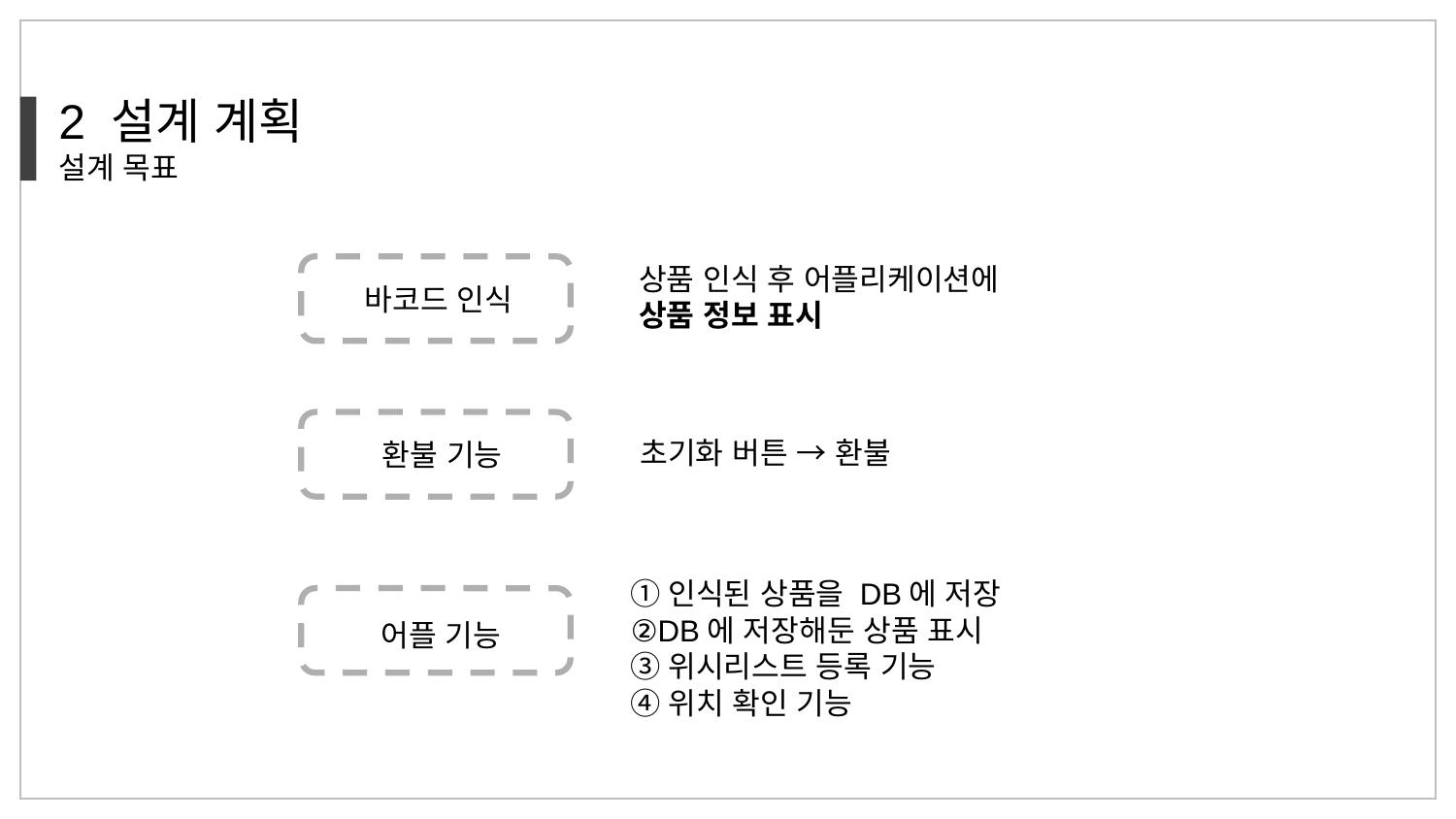

2 설계 계획
설계 목표

상품 인식 후 어플리케이션에
상품 정보 표시

바코드 인식

초기화 버튼 → 환불
환불 기능
①인식된 상품을 DB에 저장
②DB에 저장해둔 상품 표시
③위시리스트 등록 기능
④위치 확인 기능

어플 기능